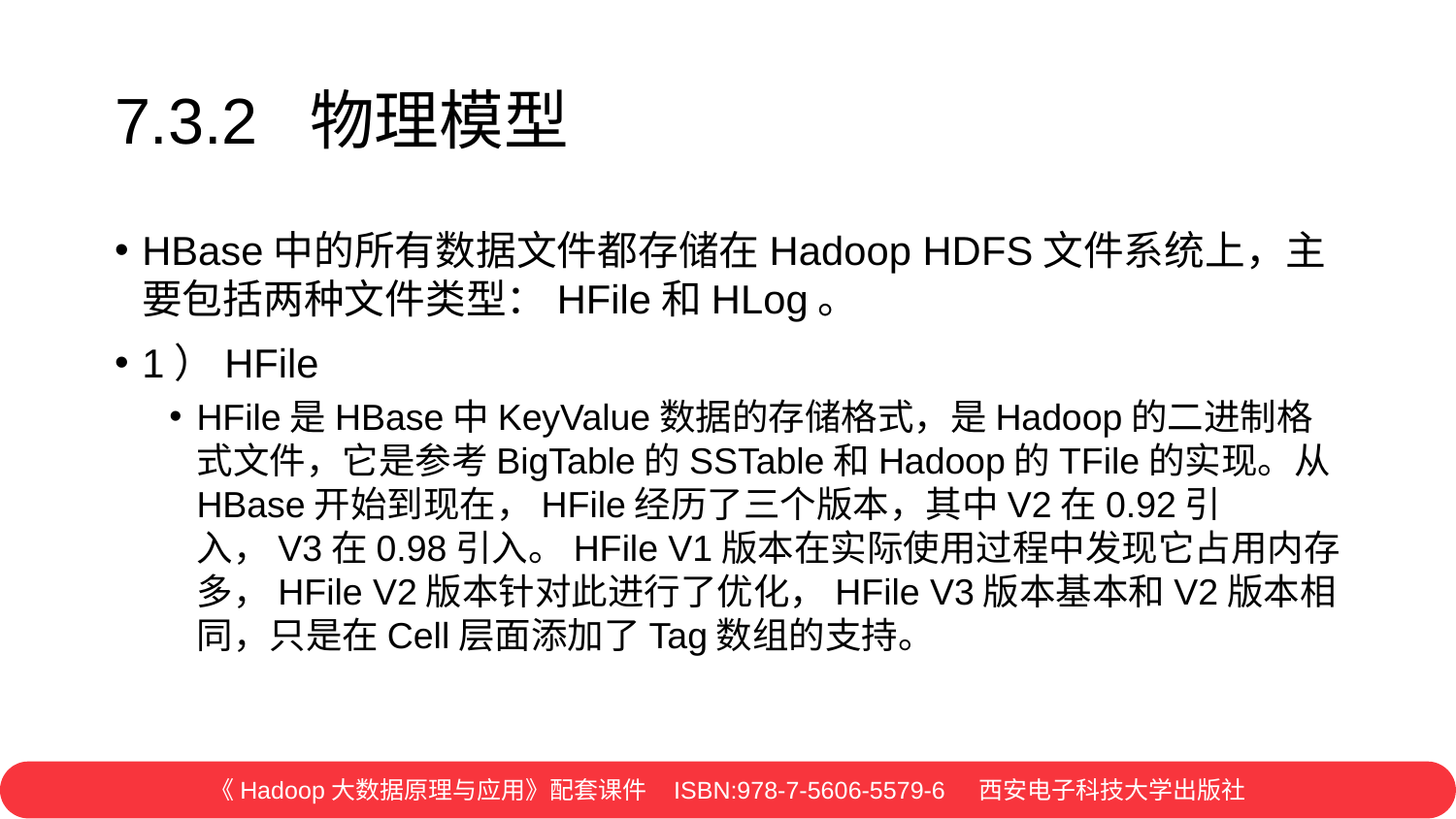

# 7.3.2  物理模型
HBase中的所有数据文件都存储在Hadoop HDFS文件系统上，主要包括两种文件类型：HFile和HLog。
1）HFile
HFile是HBase中KeyValue数据的存储格式，是Hadoop的二进制格式文件，它是参考BigTable的SSTable和Hadoop的TFile的实现。从HBase开始到现在，HFile经历了三个版本，其中V2在0.92引入，V3在0.98引入。HFile V1版本在实际使用过程中发现它占用内存多，HFile V2版本针对此进行了优化，HFile V3版本基本和V2版本相同，只是在Cell层面添加了Tag数组的支持。